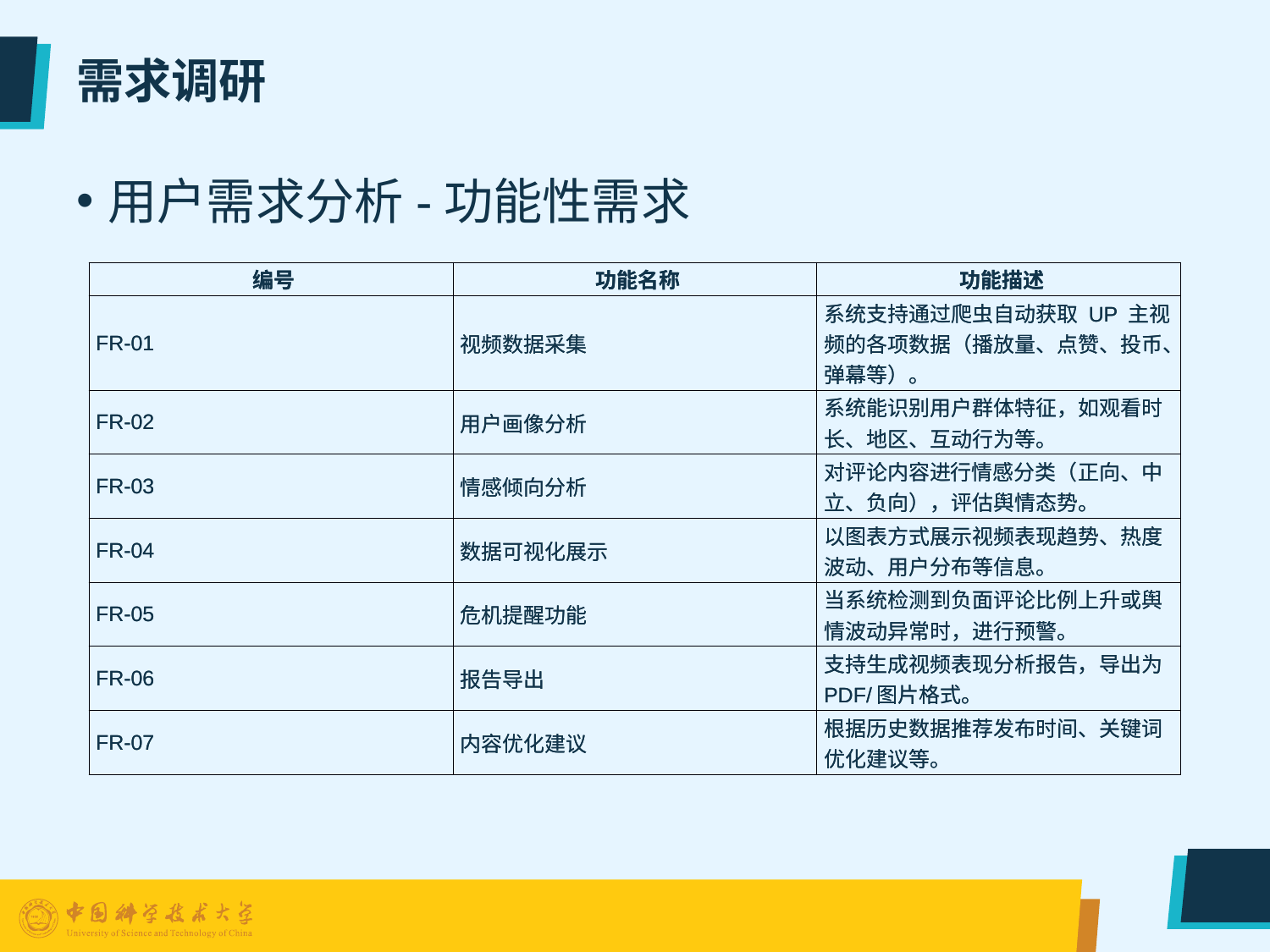

# 需求调研
用户需求分析-功能性需求

| 编号 | 功能名称 | 功能描述 |
| --- | --- | --- |
| FR-01 | 视频数据采集 | 系统支持通过爬虫自动获取 UP 主视频的各项数据（播放量、点赞、投币、弹幕等）。 |
| FR-02 | 用户画像分析 | 系统能识别用户群体特征，如观看时长、地区、互动行为等。 |
| FR-03 | 情感倾向分析 | 对评论内容进行情感分类（正向、中立、负向），评估舆情态势。 |
| FR-04 | 数据可视化展示 | 以图表方式展示视频表现趋势、热度波动、用户分布等信息。 |
| FR-05 | 危机提醒功能 | 当系统检测到负面评论比例上升或舆情波动异常时，进行预警。 |
| FR-06 | 报告导出 | 支持生成视频表现分析报告，导出为 PDF/图片格式。 |
| FR-07 | 内容优化建议 | 根据历史数据推荐发布时间、关键词优化建议等。 |
| 编号 | 功能名称 | 功能描述 |
| --- | --- | --- |
| FR-01 | 视频数据采集 | 系统支持通过爬虫自动获取 UP 主视频的各项数据（播放量、点赞、投币、弹幕等）。 |
| FR-02 | 用户画像分析 | 系统能识别用户群体特征，如观看时长、地区、互动行为等。 |
| FR-03 | 情感倾向分析 | 对评论内容进行情感分类（正向、中立、负向），评估舆情态势。 |
| FR-04 | 数据可视化展示 | 以图表方式展示视频表现趋势、热度波动、用户分布等信息。 |
| FR-05 | 危机提醒功能 | 当系统检测到负面评论比例上升或舆情波动异常时，进行预警。 |
| FR-06 | 报告导出 | 支持生成视频表现分析报告，导出为 PDF/图片格式。 |
| FR-07 | 内容优化建议 | 根据历史数据推荐发布时间、关键词优化建议等。 |
6